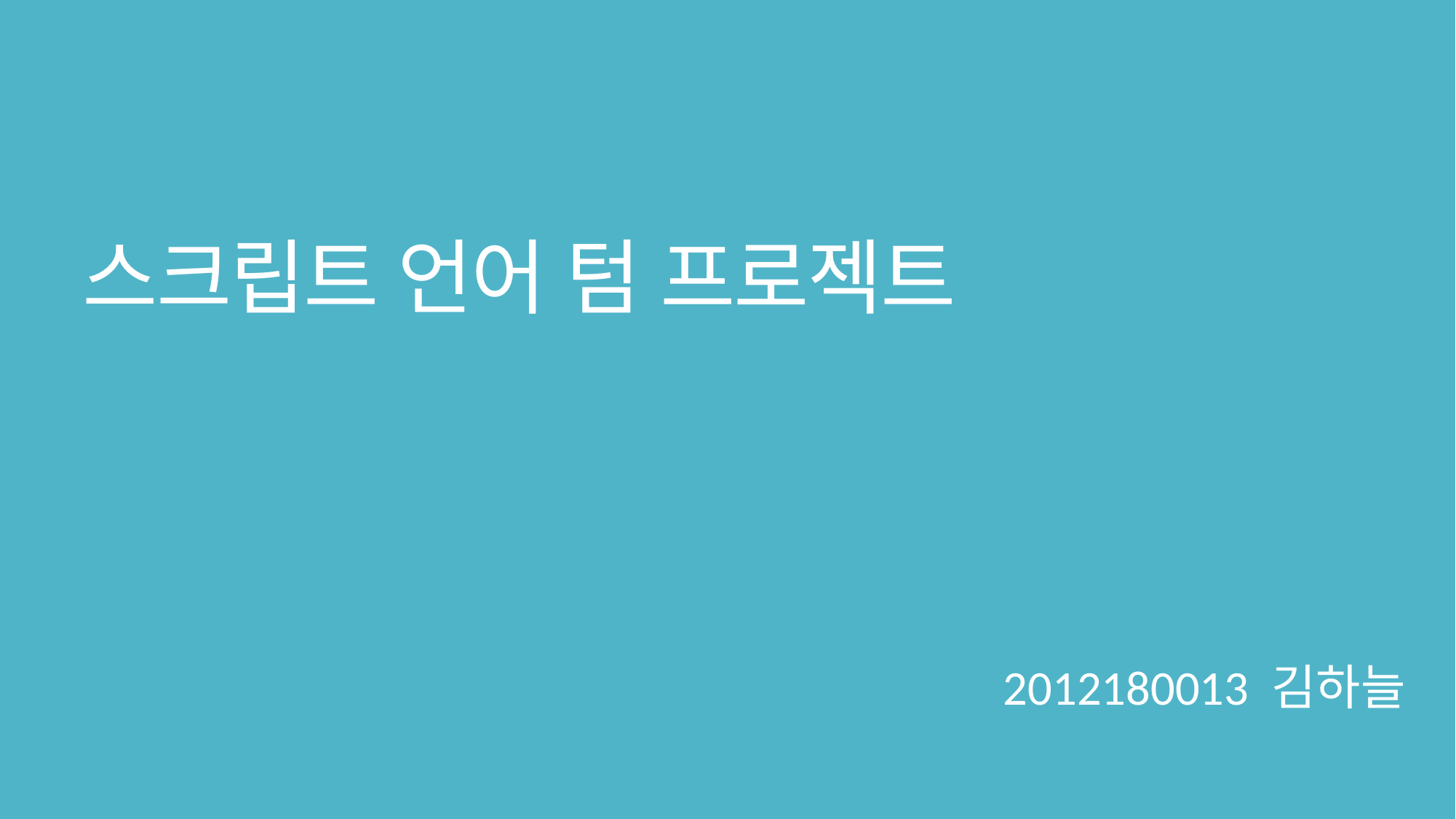

# 스크립트 언어 텀 프로젝트
2012180013 김하늘